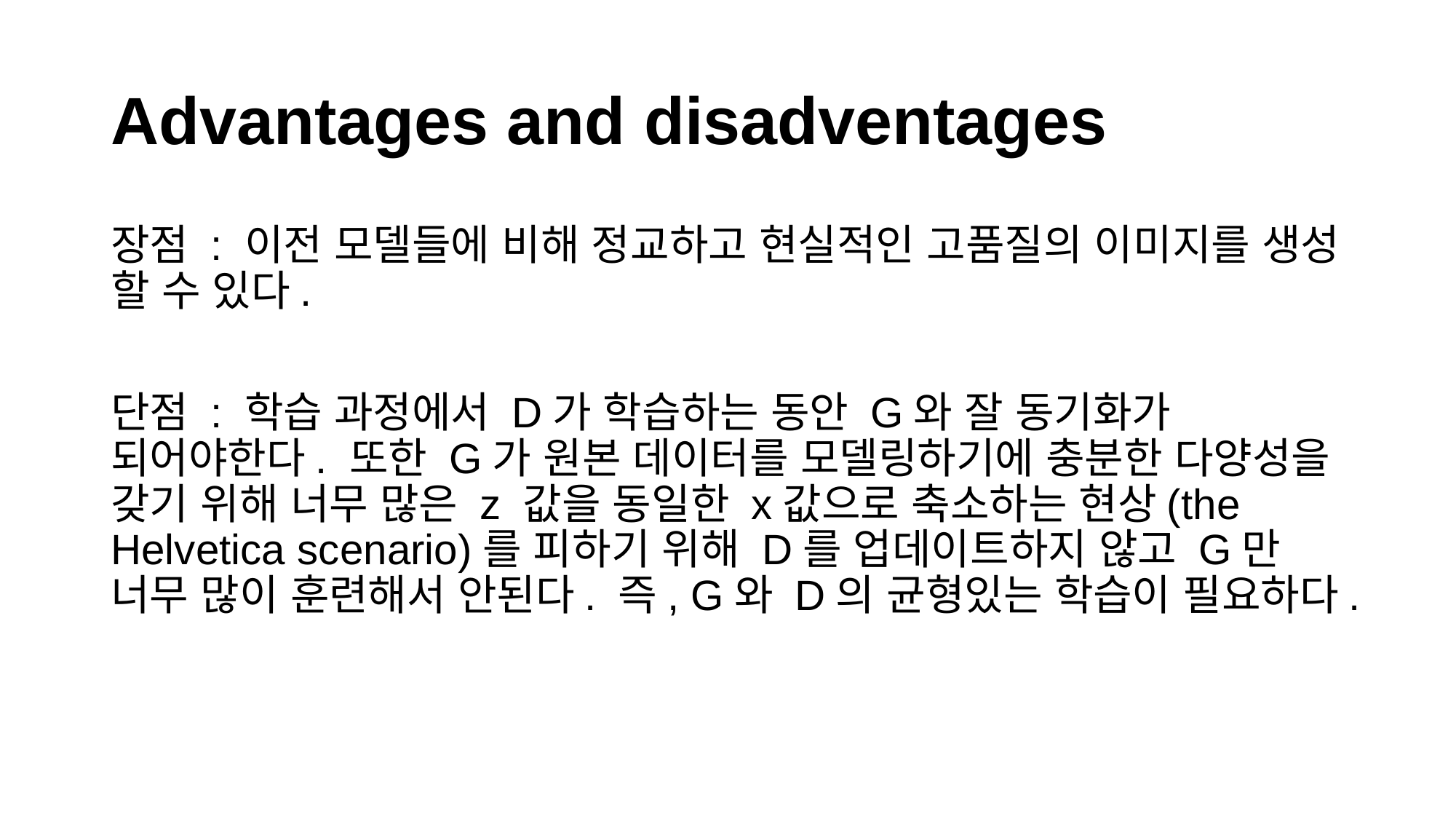

# Advantages and disadventages
장점 : 이전 모델들에 비해 정교하고 현실적인 고품질의 이미지를 생성 할 수 있다.

단점 : 학습 과정에서 D가 학습하는 동안 G와 잘 동기화가 되어야한다. 또한 G가 원본 데이터를 모델링하기에 충분한 다양성을 갖기 위해 너무 많은 z 값을 동일한 x값으로 축소하는 현상(the Helvetica scenario)를 피하기 위해 D를 업데이트하지 않고 G만 너무 많이 훈련해서 안된다. 즉, G와 D의 균형있는 학습이 필요하다.